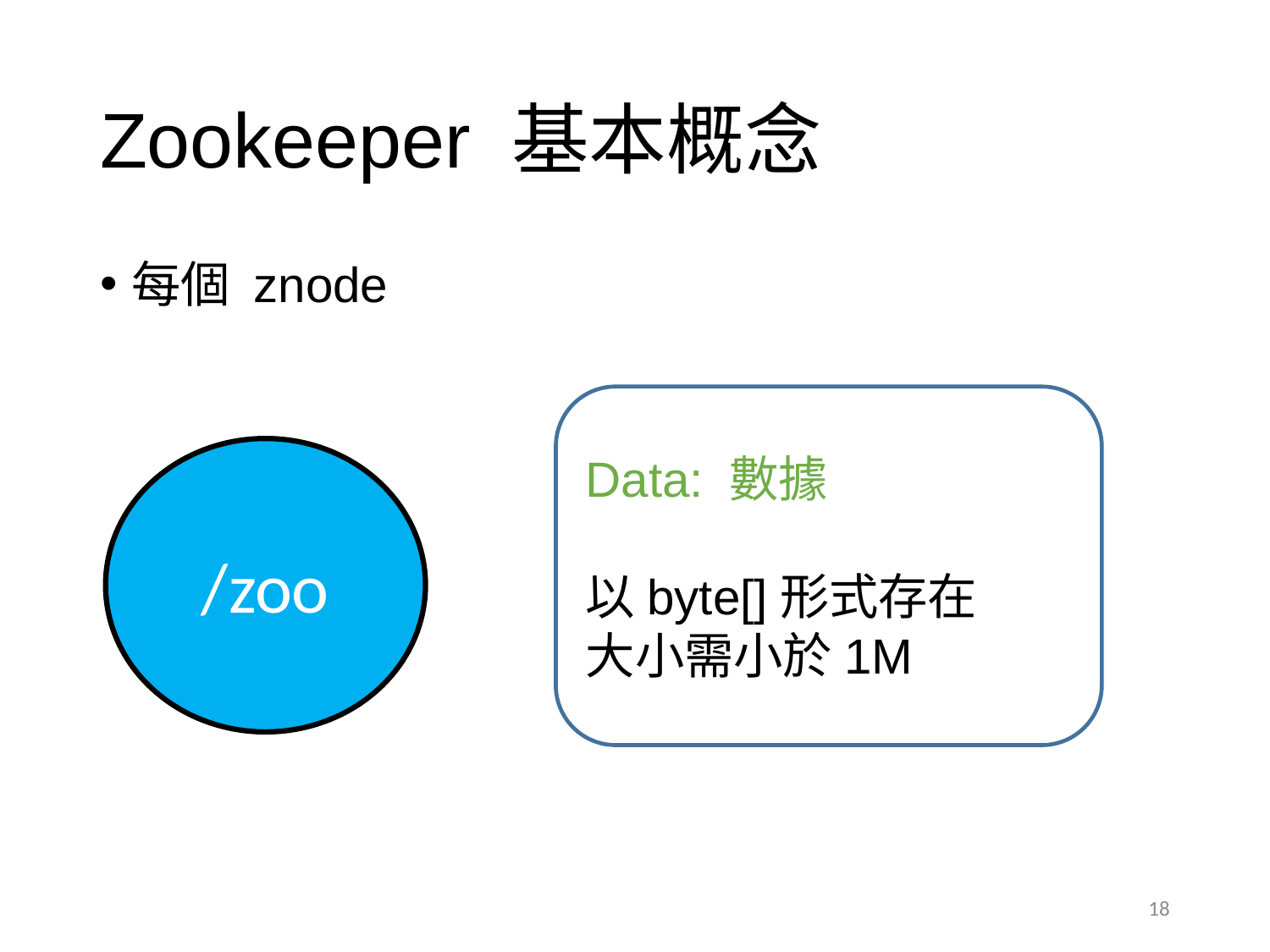

# Zookeeper 基本概念
每個 znode
Data: 數據

以byte[]形式存在
大小需小於1M
/zoo
18